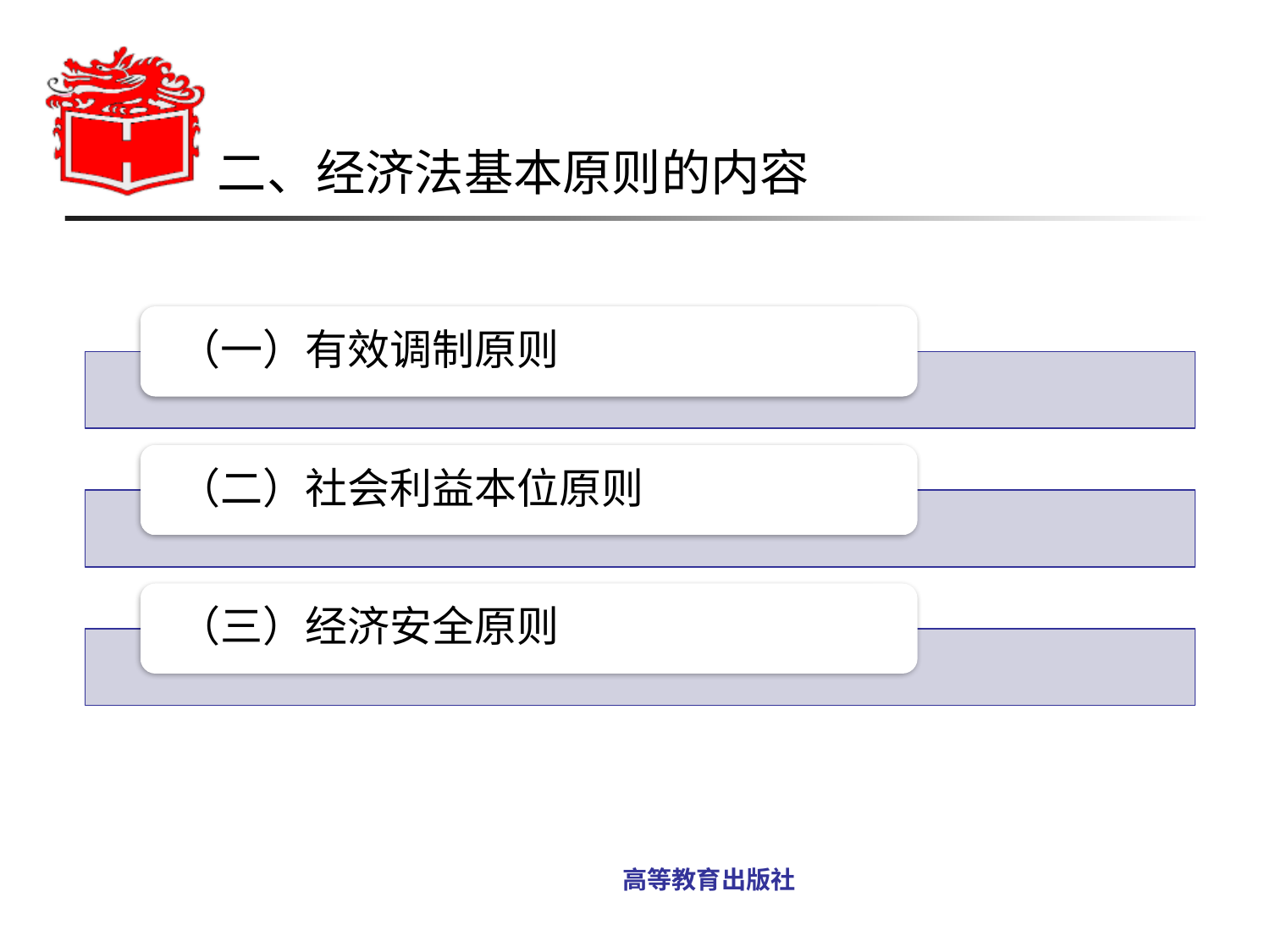

二、经济法基本原则的内容
（一）有效调制原则
（二）社会利益本位原则
（三）经济安全原则

高等教育出版社